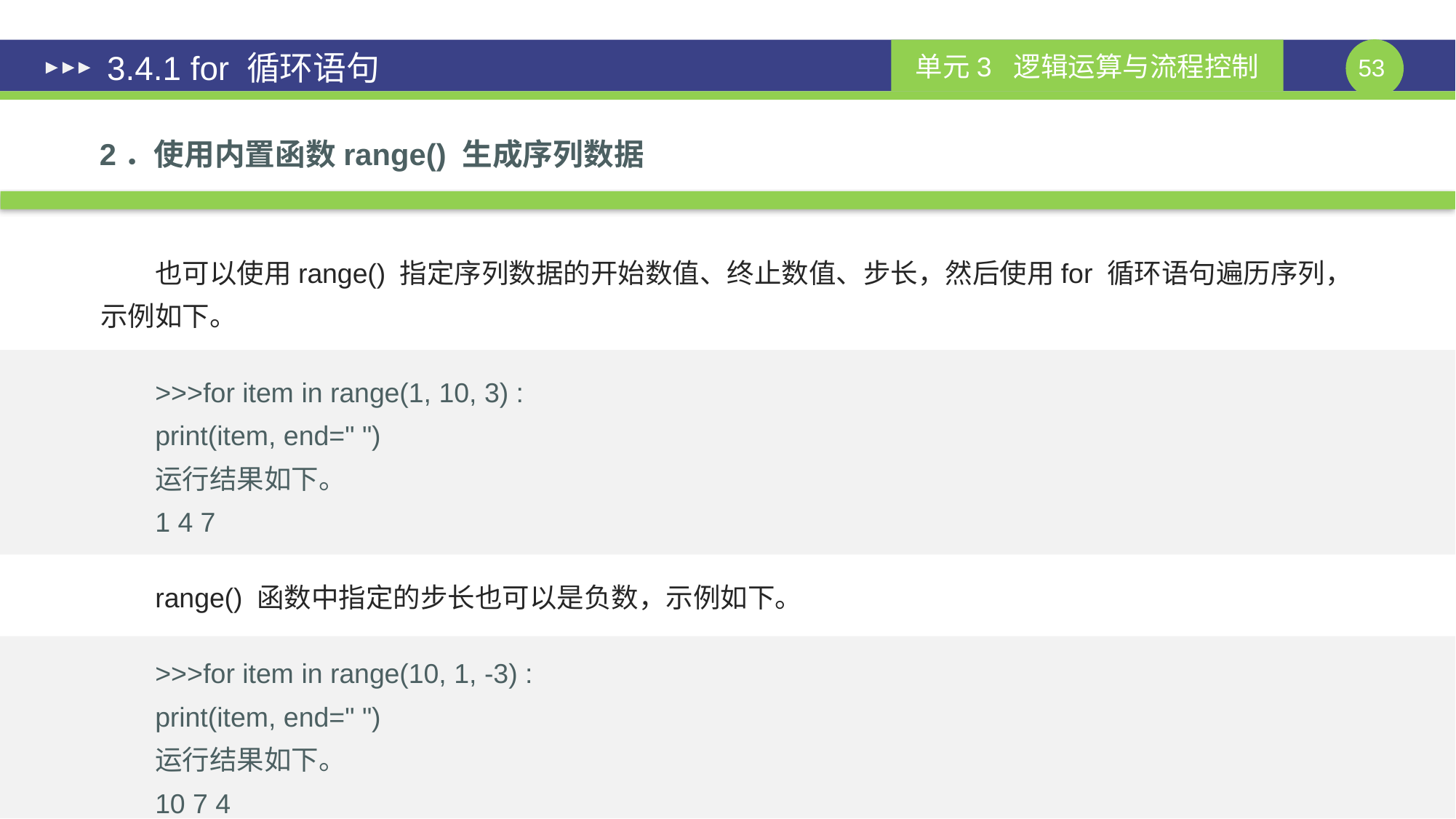

# 3.4.1 for 循环语句
2．使用内置函数range() 生成序列数据

也可以使用range() 指定序列数据的开始数值、终止数值、步长，然后使用for 循环语句遍历序列，示例如下。

>>>for item in range(1, 10, 3) :
print(item, end=" ")
运行结果如下。
1 4 7

range() 函数中指定的步长也可以是负数，示例如下。

>>>for item in range(10, 1, -3) :
print(item, end=" ")
运行结果如下。
10 7 4